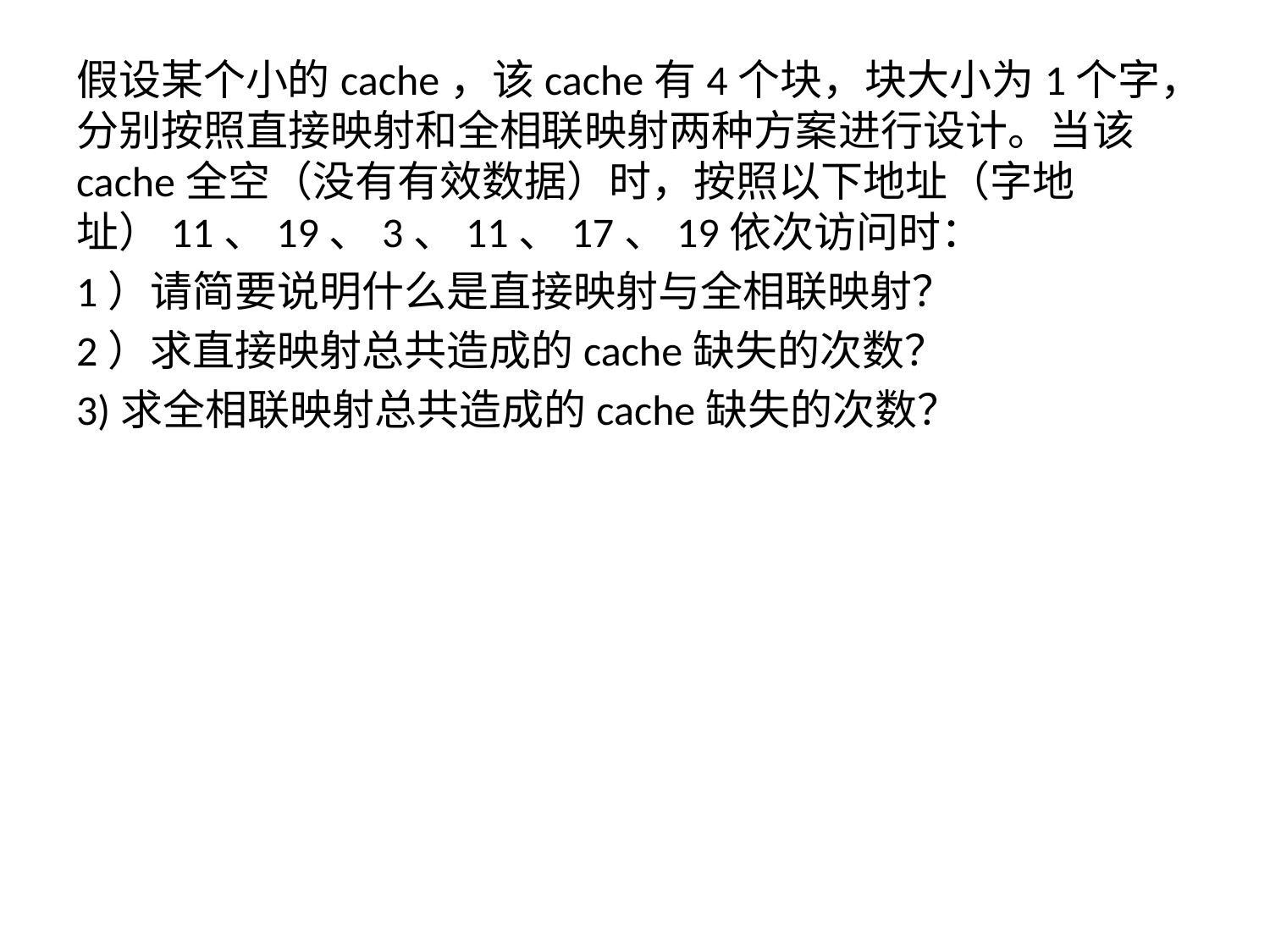

假设某个小的cache，该cache有4个块，块大小为1个字，分别按照直接映射和全相联映射两种方案进行设计。当该cache全空（没有有效数据）时，按照以下地址（字地址）11、19、3、11、17、19依次访问时：
1）请简要说明什么是直接映射与全相联映射？
2）求直接映射总共造成的cache缺失的次数？
3)求全相联映射总共造成的cache缺失的次数？